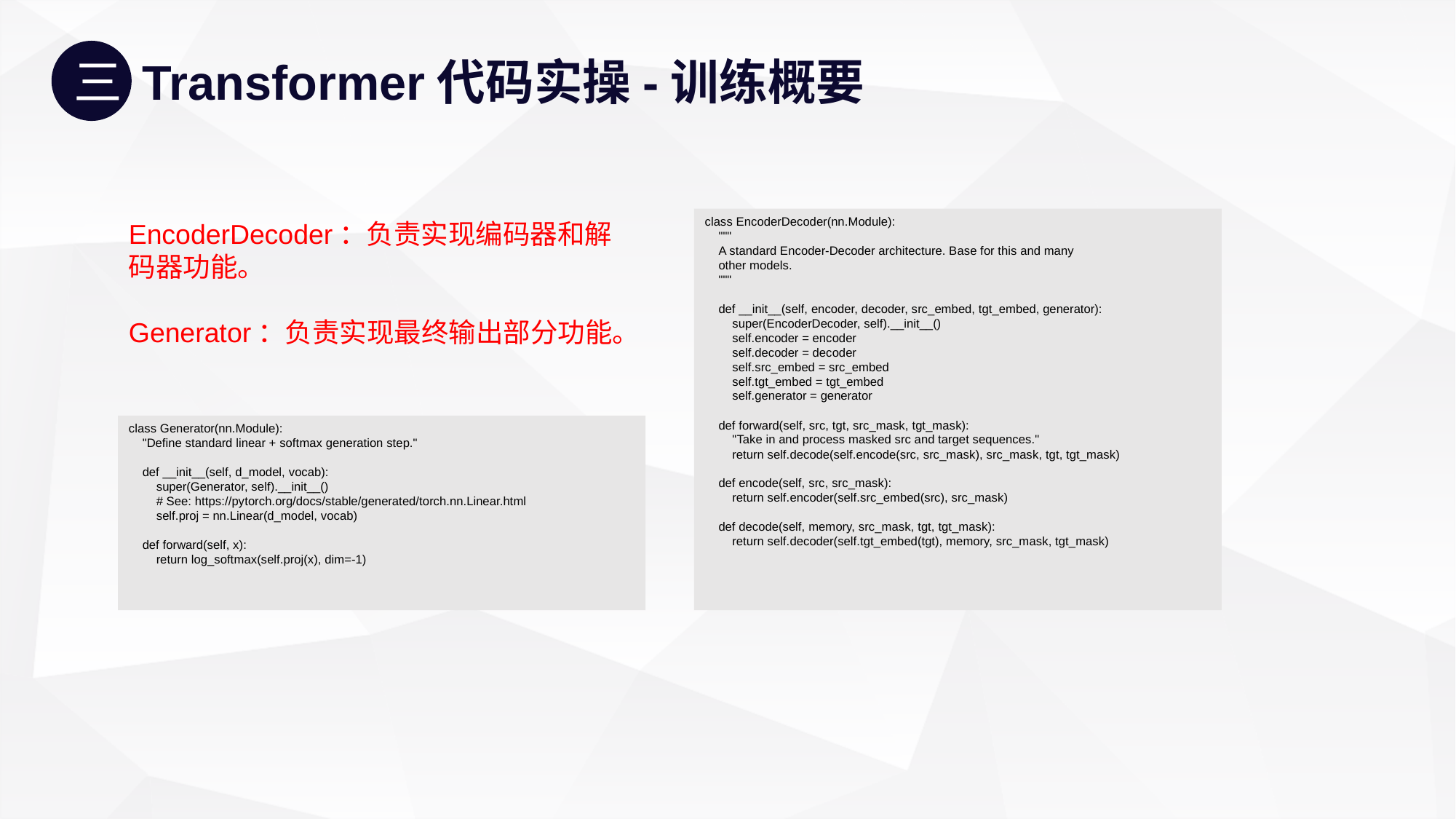

三
Transformer代码实操-训练概要
class EncoderDecoder(nn.Module):
    """
    A standard Encoder-Decoder architecture. Base for this and many
    other models.
    """

    def __init__(self, encoder, decoder, src_embed, tgt_embed, generator):
        super(EncoderDecoder, self).__init__()
        self.encoder = encoder
        self.decoder = decoder
        self.src_embed = src_embed
        self.tgt_embed = tgt_embed
        self.generator = generator

    def forward(self, src, tgt, src_mask, tgt_mask):
        "Take in and process masked src and target sequences."
        return self.decode(self.encode(src, src_mask), src_mask, tgt, tgt_mask)

    def encode(self, src, src_mask):
        return self.encoder(self.src_embed(src), src_mask)

    def decode(self, memory, src_mask, tgt, tgt_mask):
        return self.decoder(self.tgt_embed(tgt), memory, src_mask, tgt_mask)
EncoderDecoder：负责实现编码器和解码器功能。

Generator：负责实现最终输出部分功能。
class Generator(nn.Module):
    "Define standard linear + softmax generation step."

    def __init__(self, d_model, vocab):
        super(Generator, self).__init__()
        # See: https://pytorch.org/docs/stable/generated/torch.nn.Linear.html
        self.proj = nn.Linear(d_model, vocab)

    def forward(self, x):
        return log_softmax(self.proj(x), dim=-1)